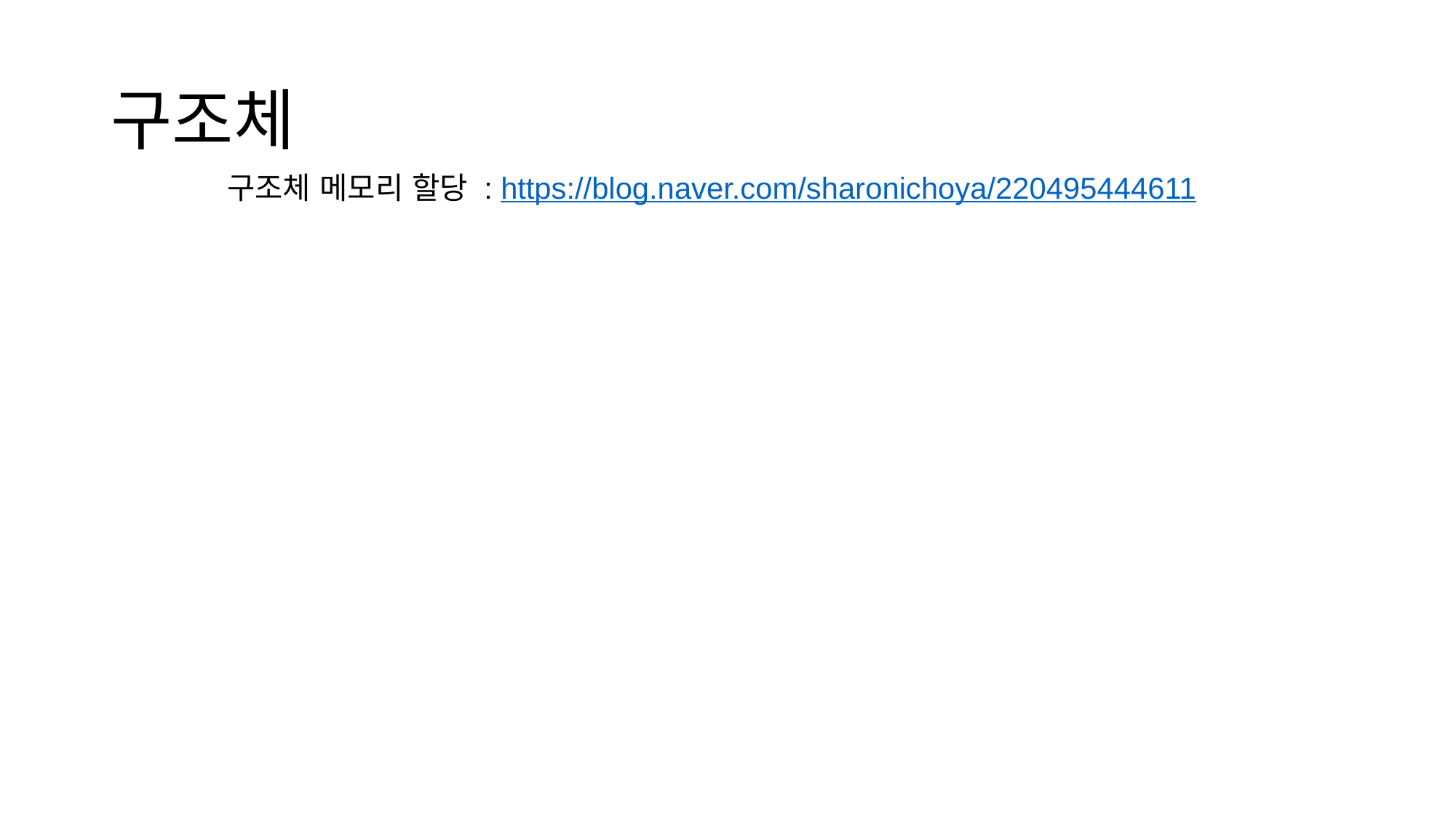

# 구조체
구조체 메모리 할당 : https://blog.naver.com/sharonichoya/220495444611